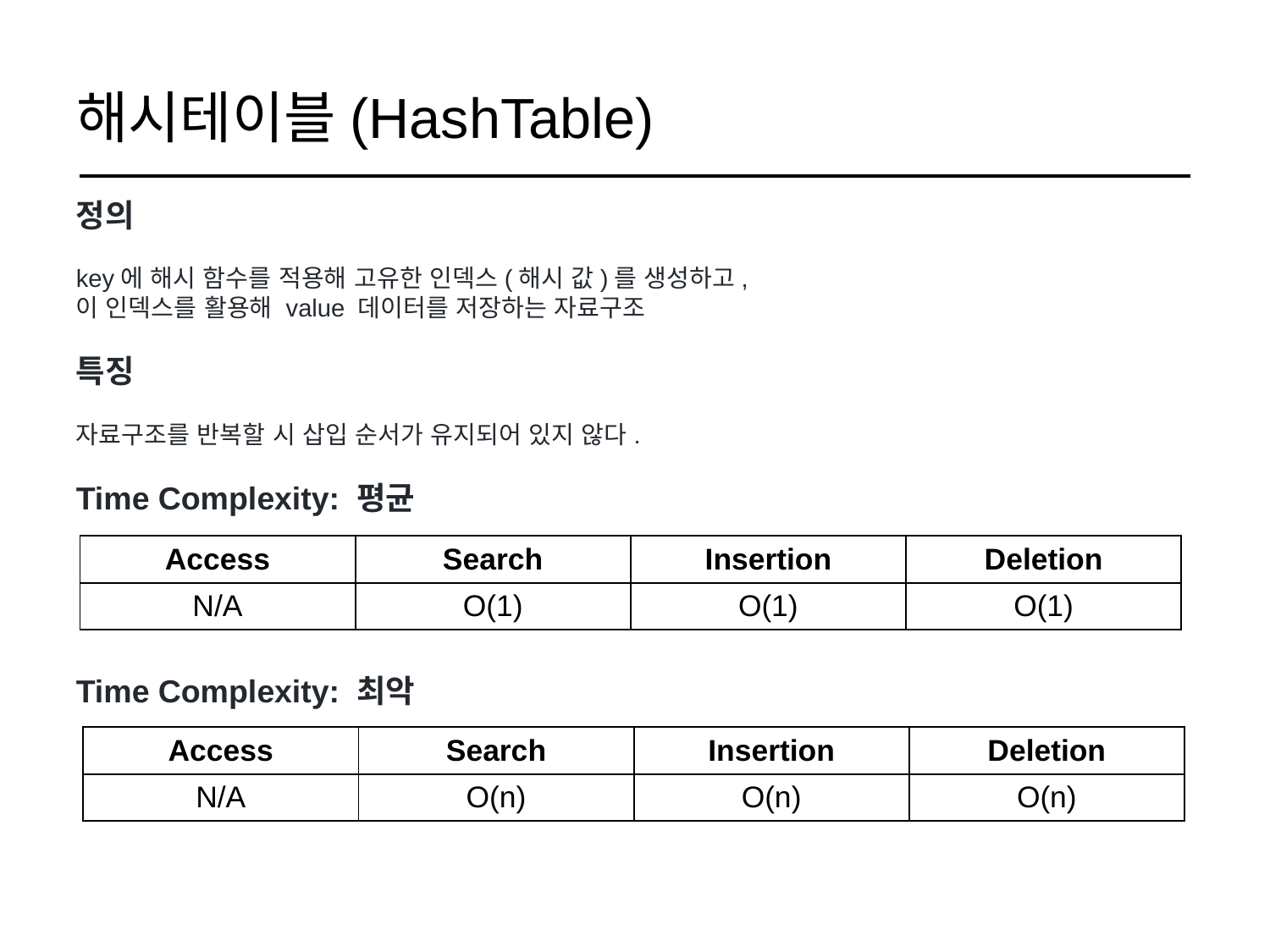

# 해시테이블(HashTable)
정의
key에 해시 함수를 적용해 고유한 인덱스(해시 값)를 생성하고,
이 인덱스를 활용해 value 데이터를 저장하는 자료구조
특징
자료구조를 반복할 시 삽입 순서가 유지되어 있지 않다.
Time Complexity: 평균
Time Complexity: 최악
| Access | Search | Insertion | Deletion |
| --- | --- | --- | --- |
| N/A | O(1) | O(1) | O(1) |
| Access | Search | Insertion | Deletion |
| --- | --- | --- | --- |
| N/A | O(n) | O(n) | O(n) |